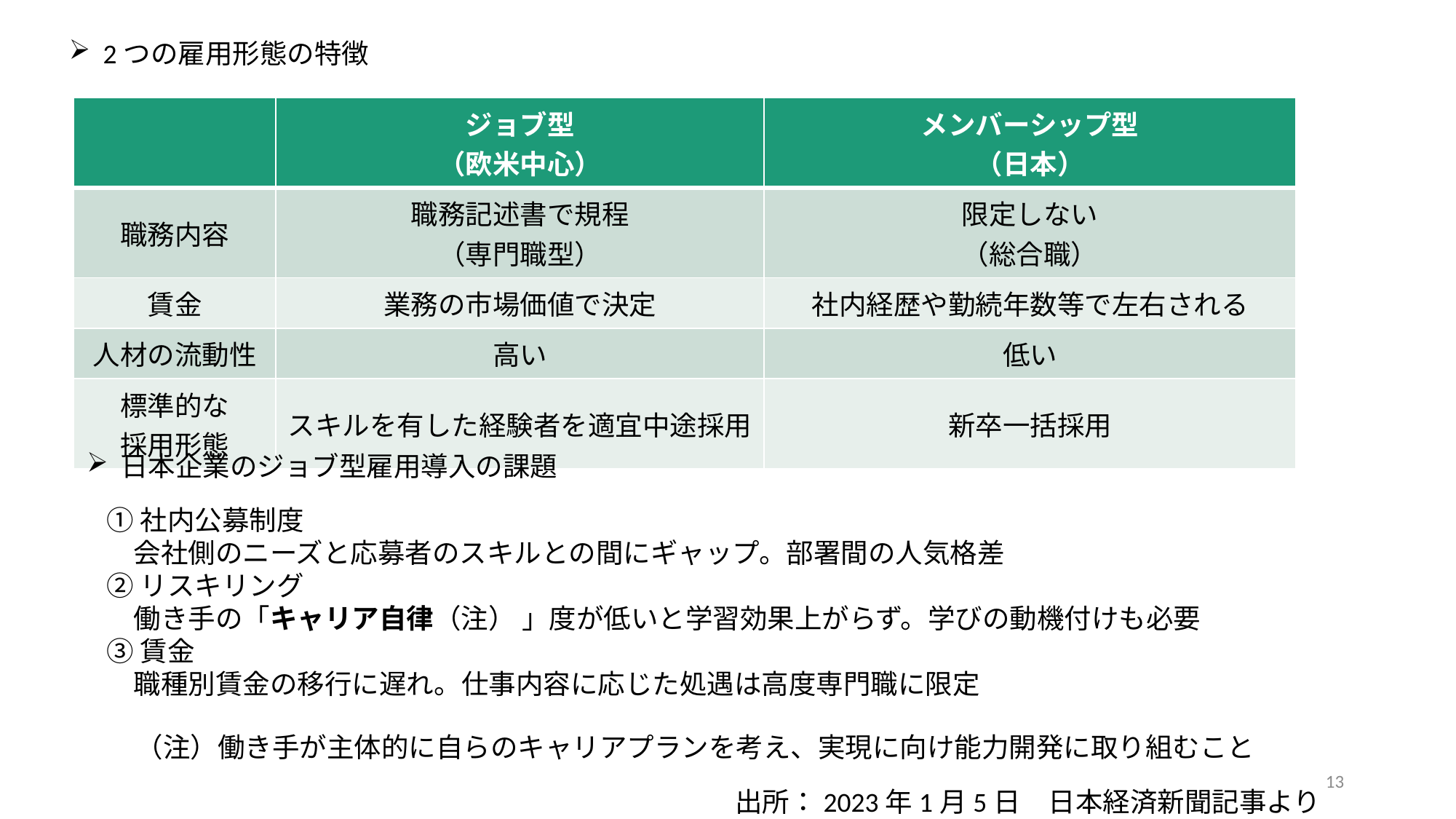

2つの雇用形態の特徴
|  | ジョブ型 （欧米中心） | メンバーシップ型 （日本） |
| --- | --- | --- |
| 職務内容 | 職務記述書で規程 （専門職型） | 限定しない （総合職） |
| 賃金 | 業務の市場価値で決定 | 社内経歴や勤続年数等で左右される |
| 人材の流動性 | 高い | 低い |
| 標準的な 採用形態 | スキルを有した経験者を適宜中途採用 | 新卒一括採用 |
日本企業のジョブ型雇用導入の課題
①社内公募制度
　会社側のニーズと応募者のスキルとの間にギャップ。部署間の人気格差
②リスキリング
　働き手の「キャリア自律（注） 」度が低いと学習効果上がらず。学びの動機付けも必要
③賃金
　職種別賃金の移行に遅れ。仕事内容に応じた処遇は高度専門職に限定
（注）働き手が主体的に自らのキャリアプランを考え、実現に向け能力開発に取り組むこと
13
出所：2023年1月5日　日本経済新聞記事より